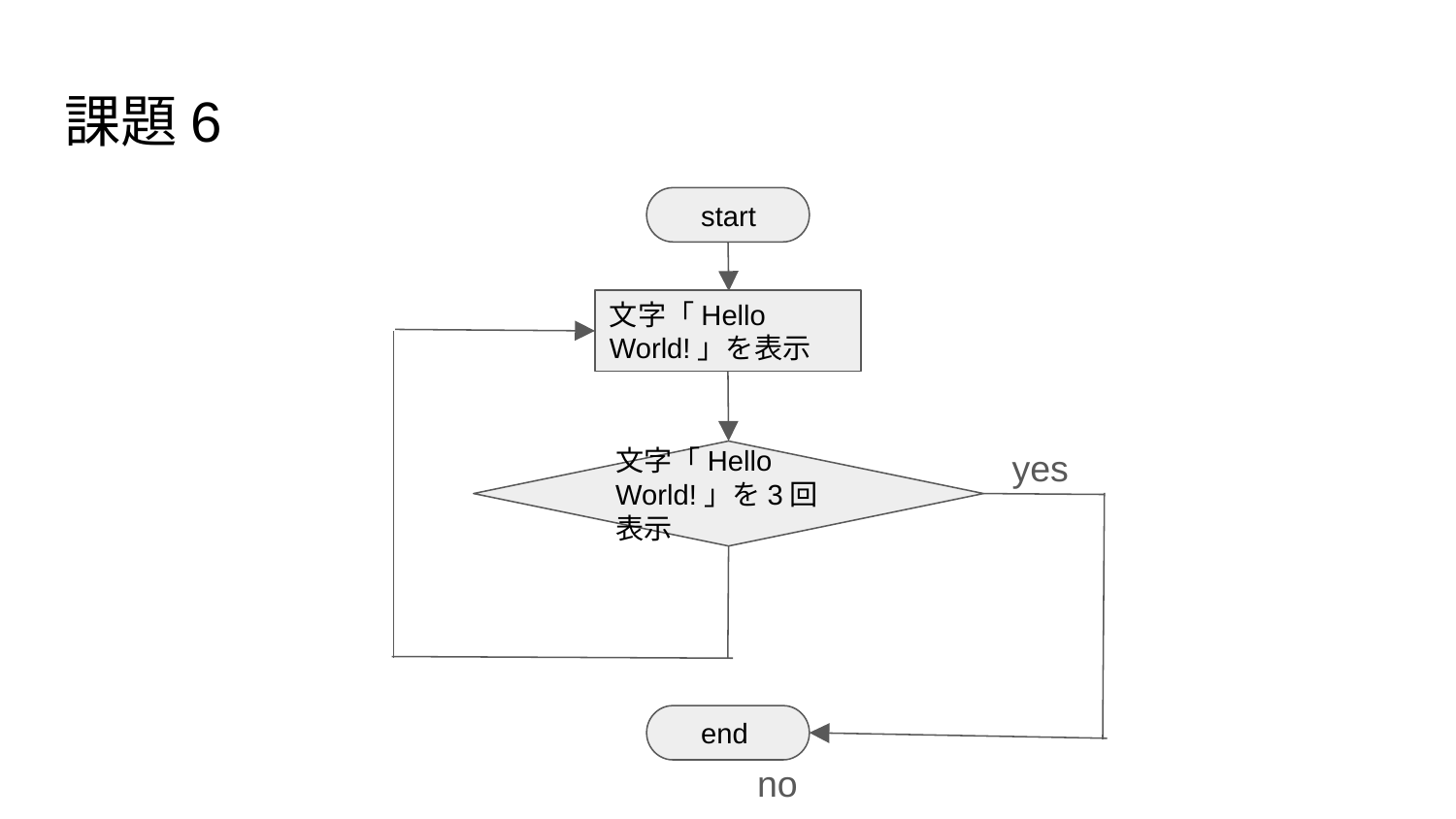

# 課題6

                                                                                             yes

                                                                    no
    start
文字「Hello World!」を表示
文字「Hello World!」を3回表示
    end